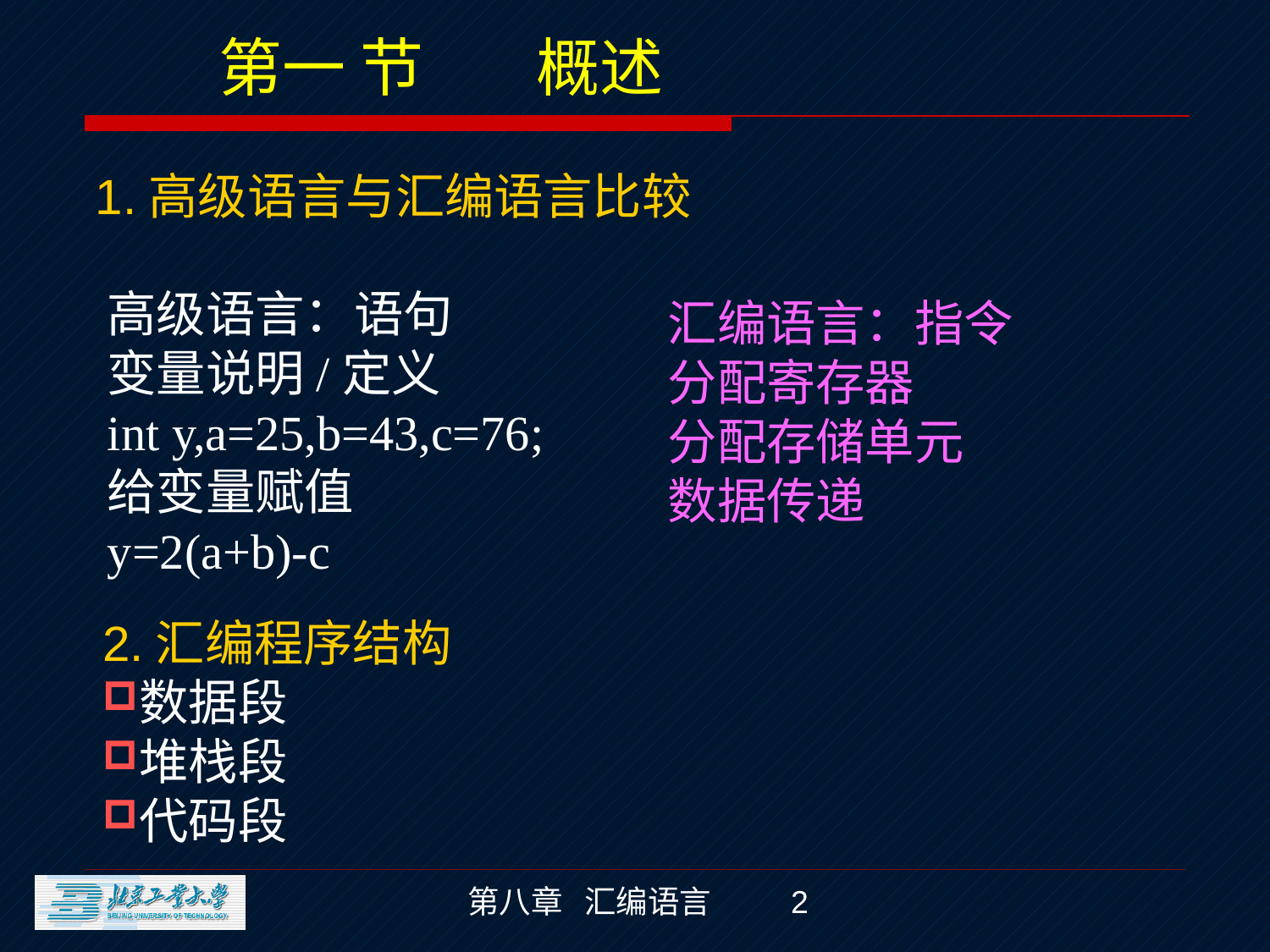

第一 节        概述
1.高级语言与汇编语言比较
高级语言：语句
变量说明/定义
int y,a=25,b=43,c=76;
给变量赋值
y=2(a+b)-c
汇编语言：指令
分配寄存器
分配存储单元
数据传递
2.汇编程序结构
数据段
堆栈段
代码段